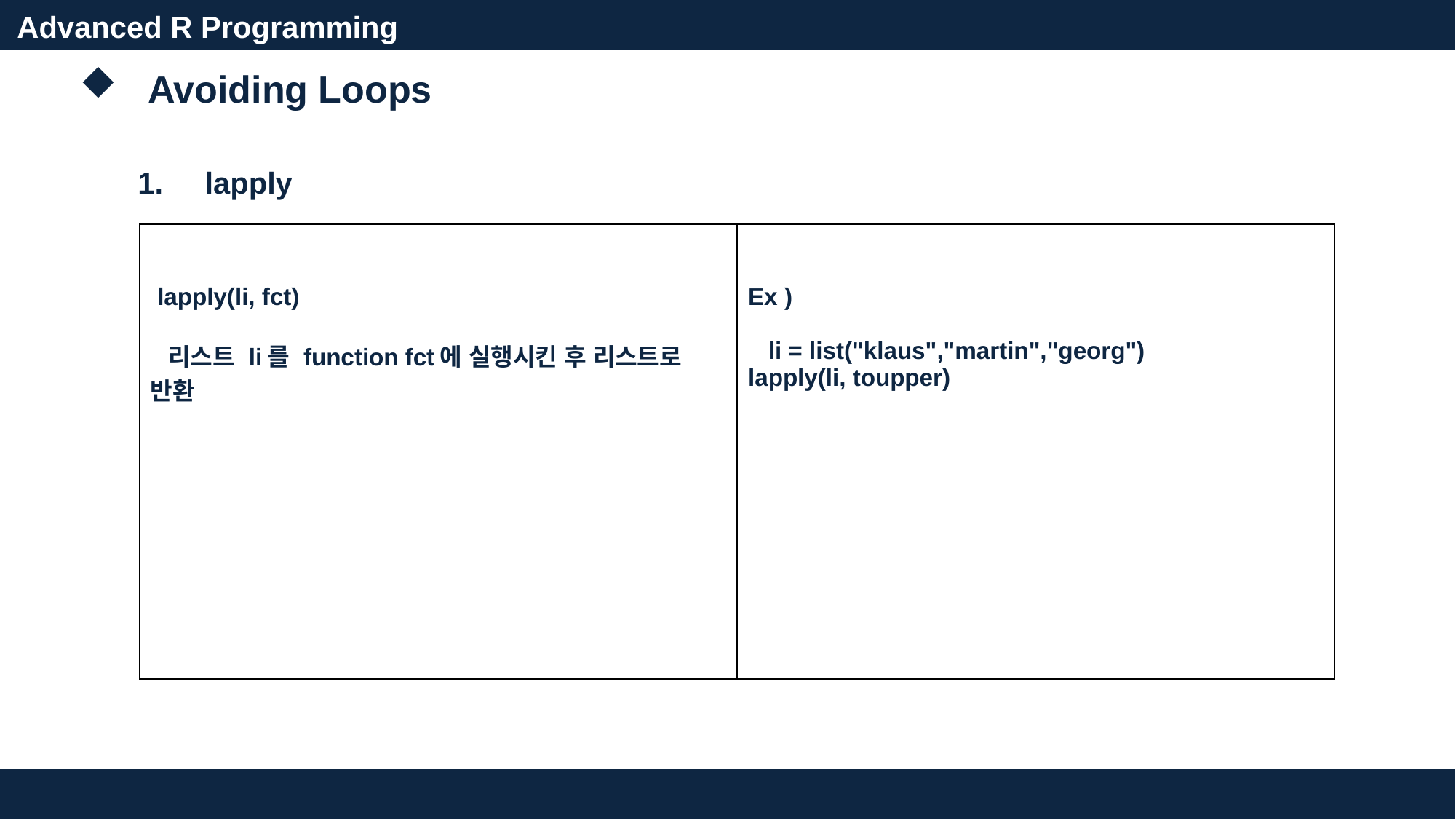

Advanced R Programming
Avoiding Loops
1.     lapply
| lapply(li, fct) 리스트 li를 function fct에 실행시킨 후 리스트로 반환 | Ex ) li = list("klaus","martin","georg") lapply(li, toupper) |
| --- | --- |